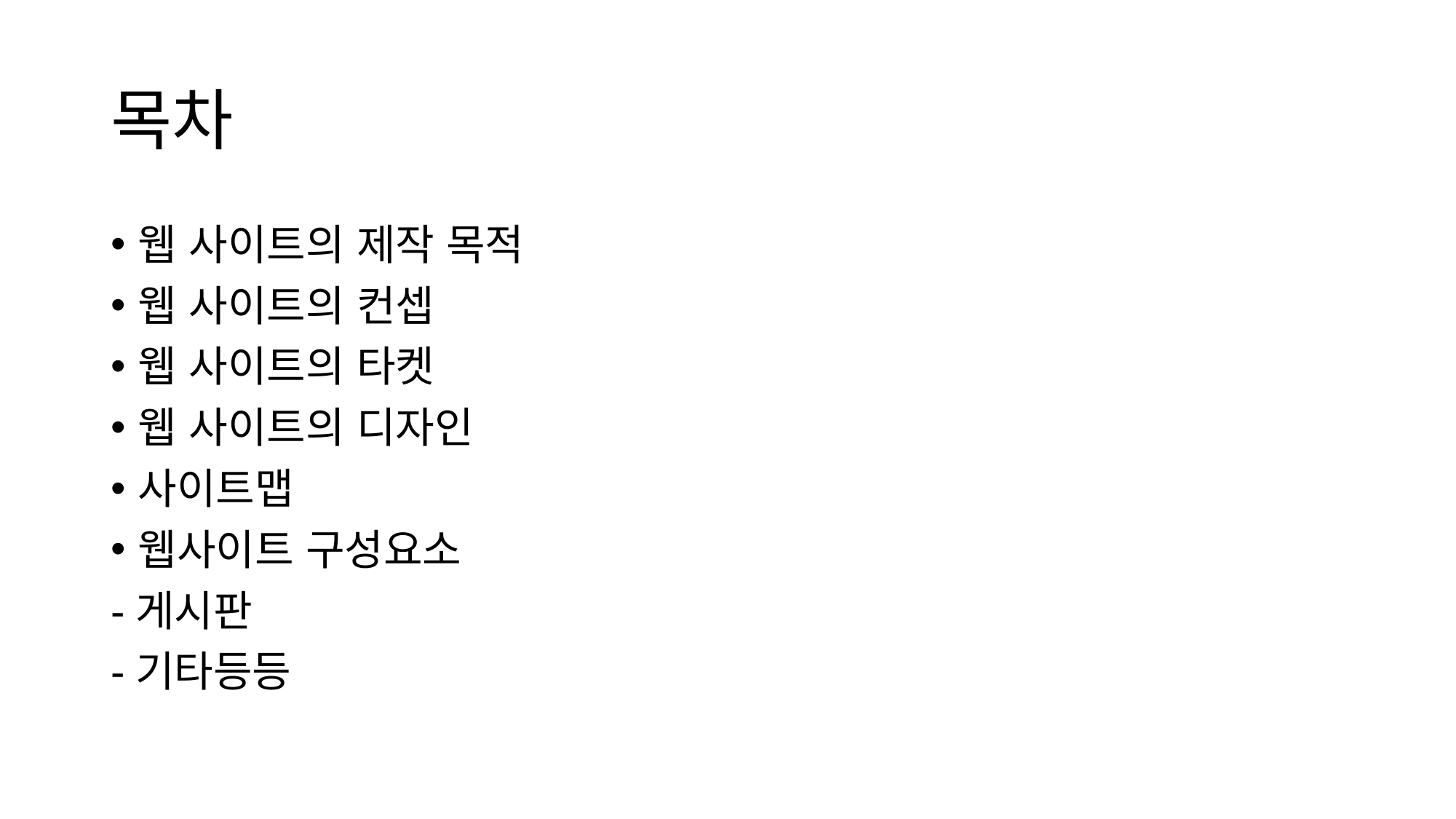

# 목차
웹 사이트의 제작 목적
웹 사이트의 컨셉
웹 사이트의 타켓
웹 사이트의 디자인
사이트맵
웹사이트 구성요소
-게시판
-기타등등